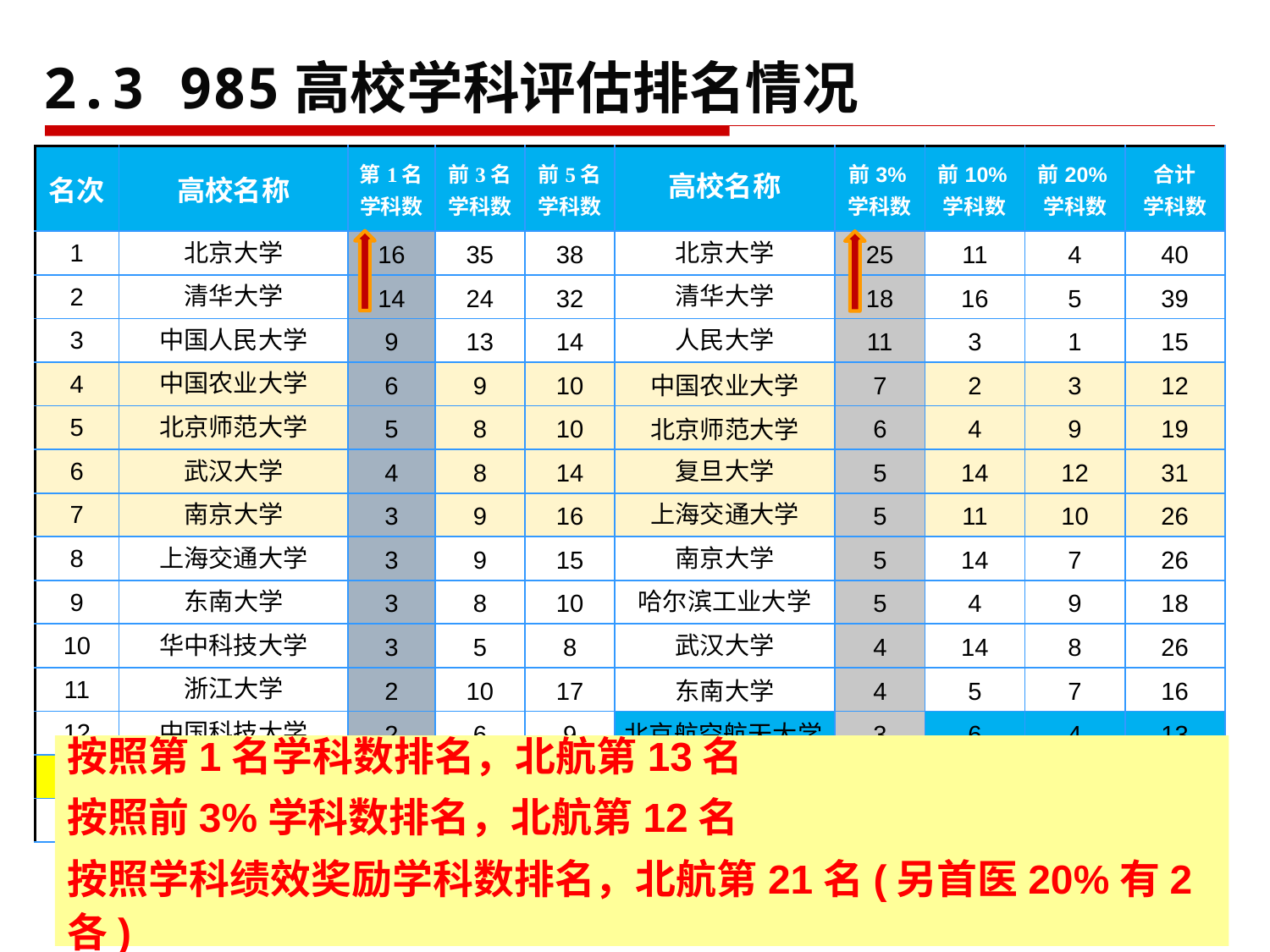

2.3 985高校学科评估排名情况
| 名次 | 高校名称 | 第1名 学科数 | 前3名 学科数 | 前5名 学科数 | 高校名称 | 前3%学科数 | 前10%学科数 | 前20%学科数 | 合计 学科数 |
| --- | --- | --- | --- | --- | --- | --- | --- | --- | --- |
| 1 | 北京大学 | 16 | 35 | 38 | 北京大学 | 25 | 11 | 4 | 40 |
| 2 | 清华大学 | 14 | 24 | 32 | 清华大学 | 18 | 16 | 5 | 39 |
| 3 | 中国人民大学 | 9 | 13 | 14 | 人民大学 | 11 | 3 | 1 | 15 |
| 4 | 中国农业大学 | 6 | 9 | 10 | 中国农业大学 | 7 | 2 | 3 | 12 |
| 5 | 北京师范大学 | 5 | 8 | 10 | 北京师范大学 | 6 | 4 | 9 | 19 |
| 6 | 武汉大学 | 4 | 8 | 14 | 复旦大学 | 5 | 14 | 12 | 31 |
| 7 | 南京大学 | 3 | 9 | 16 | 上海交通大学 | 5 | 11 | 10 | 26 |
| 8 | 上海交通大学 | 3 | 9 | 15 | 南京大学 | 5 | 14 | 7 | 26 |
| 9 | 东南大学 | 3 | 8 | 10 | 哈尔滨工业大学 | 5 | 4 | 9 | 18 |
| 10 | 华中科技大学 | 3 | 5 | 8 | 武汉大学 | 4 | 14 | 8 | 26 |
| 11 | 浙江大学 | 2 | 10 | 17 | 东南大学 | 4 | 5 | 7 | 16 |
| 12 | 中国科技大学 | 2 | 6 | 9 | 北京航空航天大学 | 3 | 6 | 4 | 13 |
| 13 | 北京航空航天大学 | 2 | 2 | 6 | 中山大学 | 2 | 9 | 14 | 25 |
| 14 | 中国海洋大学 | 2 | 2 | 2 | 中国科技大学 | 2 | 7 | 6 | 15 |

按照第1名学科数排名，北航第13名
按照前3%学科数排名，北航第12名
按照学科绩效奖励学科数排名，北航第21名(另首医20%有2各)